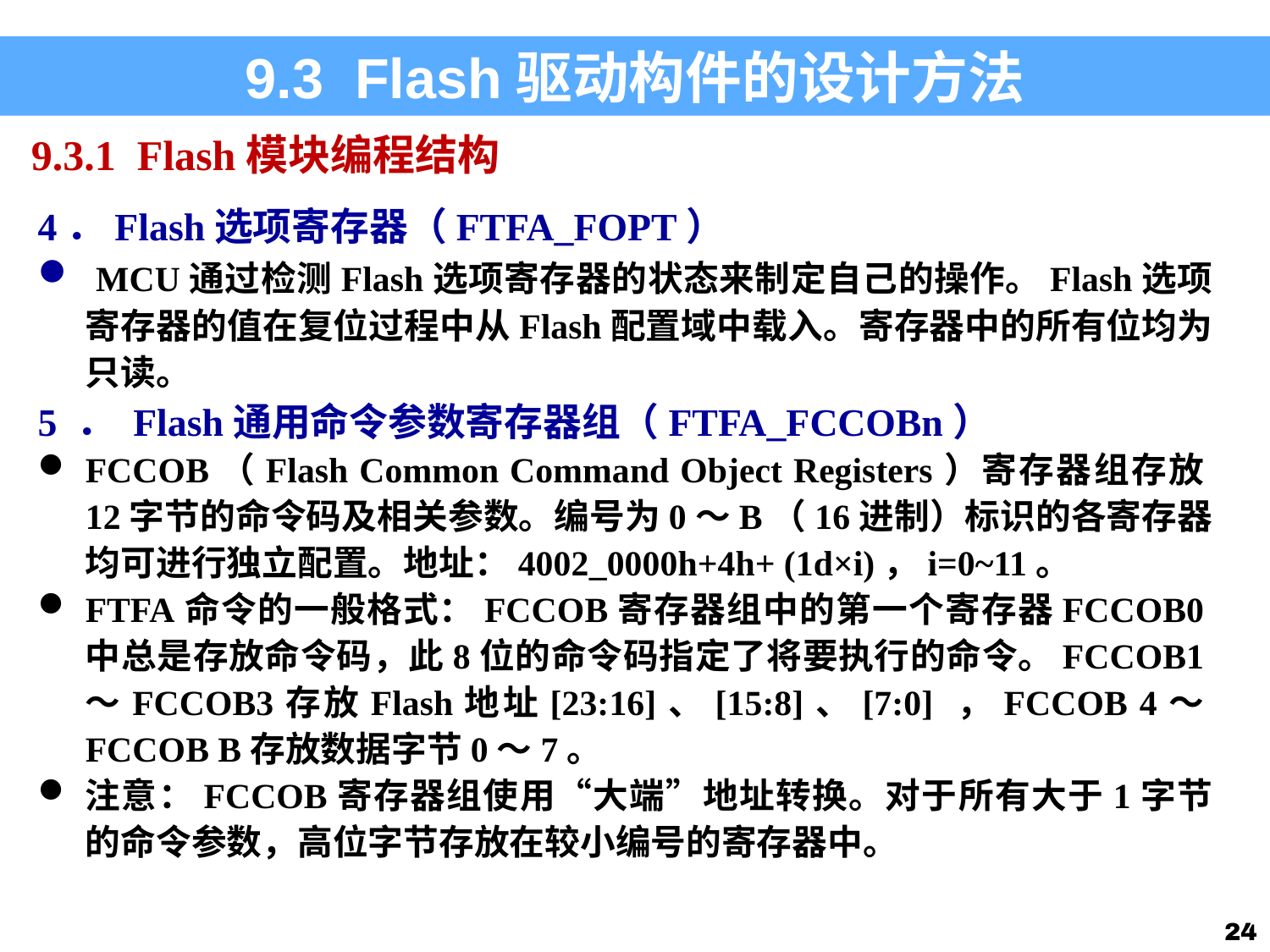

9.3  Flash驱动构件的设计方法
9.3.1  Flash模块编程结构
4．Flash选项寄存器（FTFA_FOPT）
 MCU通过检测Flash选项寄存器的状态来制定自己的操作。Flash选项寄存器的值在复位过程中从Flash配置域中载入。寄存器中的所有位均为只读。
5 ． Flash通用命令参数寄存器组（FTFA_FCCOBn）
FCCOB（Flash Common Command Object Registers）寄存器组存放12字节的命令码及相关参数。编号为0～B（16进制）标识的各寄存器均可进行独立配置。地址：4002_0000h+4h+ (1d×i)，i=0~11。
FTFA命令的一般格式：FCCOB寄存器组中的第一个寄存器FCCOB0中总是存放命令码，此8位的命令码指定了将要执行的命令。FCCOB1～FCCOB3存放Flash地址[23:16]、[15:8]、[7:0] ，FCCOB 4～FCCOB B存放数据字节0～7。
注意：FCCOB寄存器组使用“大端”地址转换。对于所有大于1字节的命令参数，高位字节存放在较小编号的寄存器中。

24